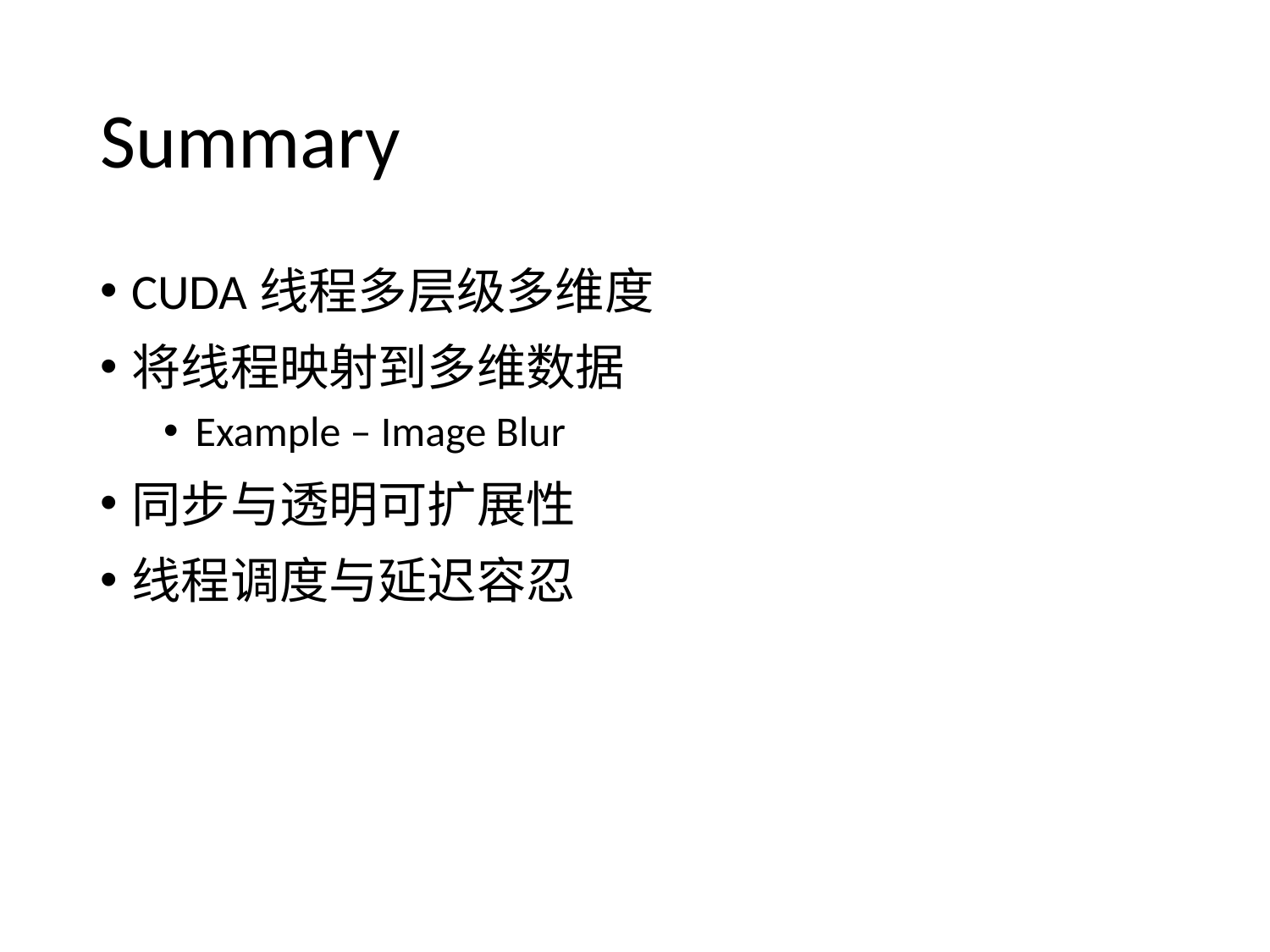

# Summary
CUDA线程多层级多维度
将线程映射到多维数据
Example – Image Blur
同步与透明可扩展性
线程调度与延迟容忍